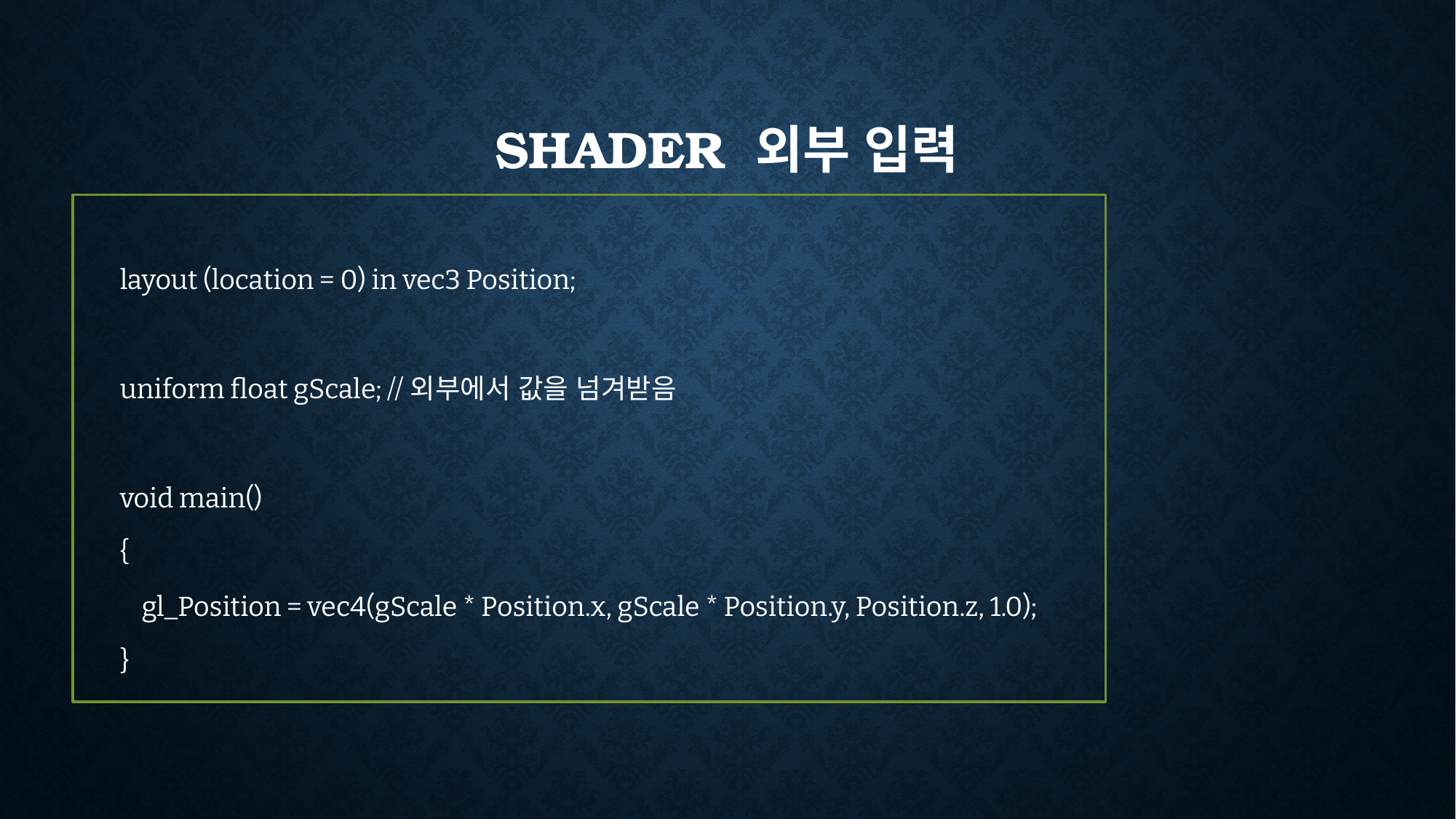

# Shader 외부 입력

layout (location = 0) in vec3 Position;

uniform float gScale; //외부에서 값을 넘겨받음

void main()
{
    gl_Position = vec4(gScale * Position.x, gScale * Position.y, Position.z, 1.0);
}